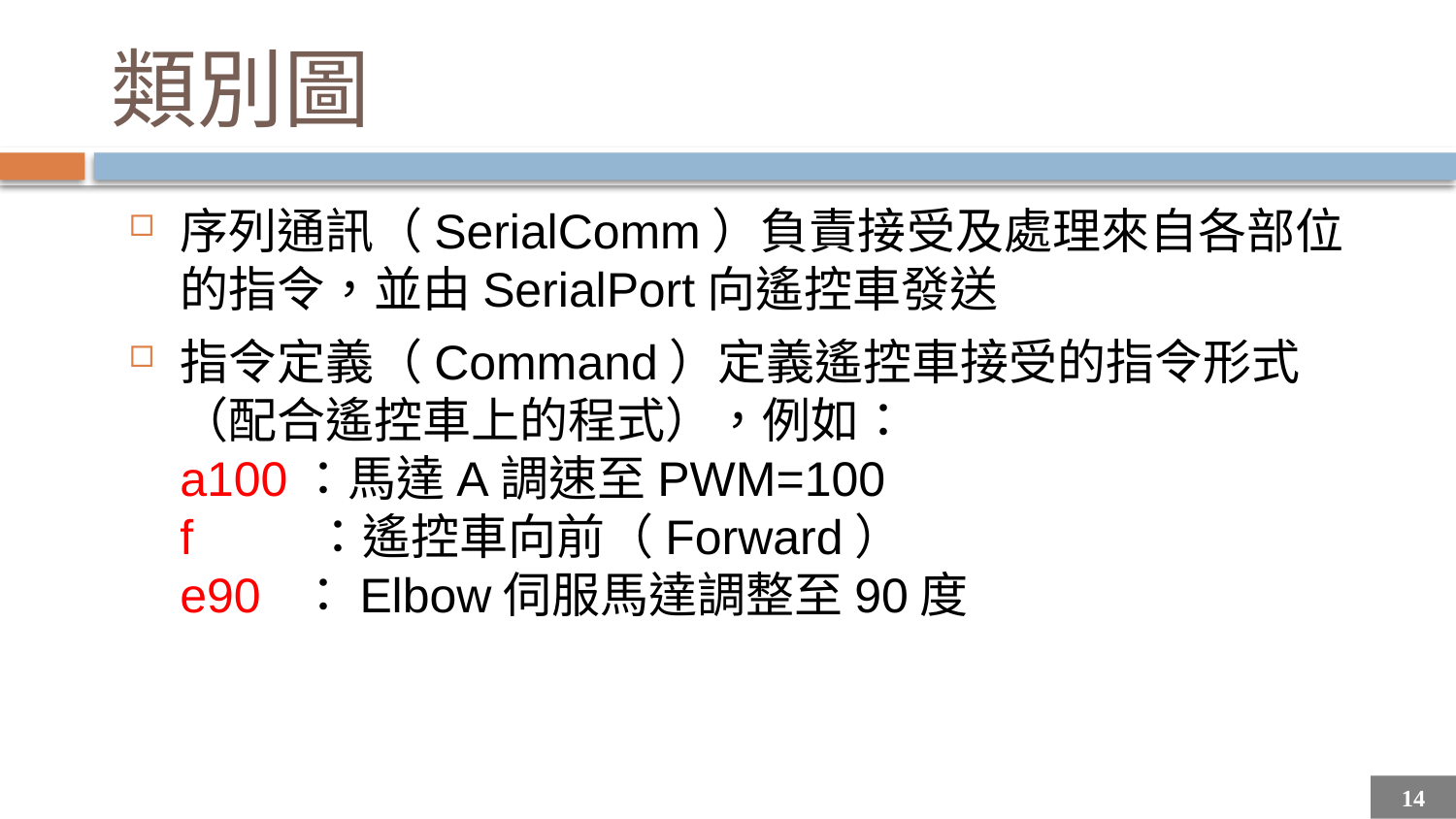

# 類別圖
序列通訊（SerialComm）負責接受及處理來自各部位的指令，並由SerialPort向遙控車發送
指令定義（Command）定義遙控車接受的指令形式（配合遙控車上的程式），例如：
a100：馬達A調速至PWM=100
f        ：遙控車向前（Forward）
e90  ：Elbow伺服馬達調整至90度
14